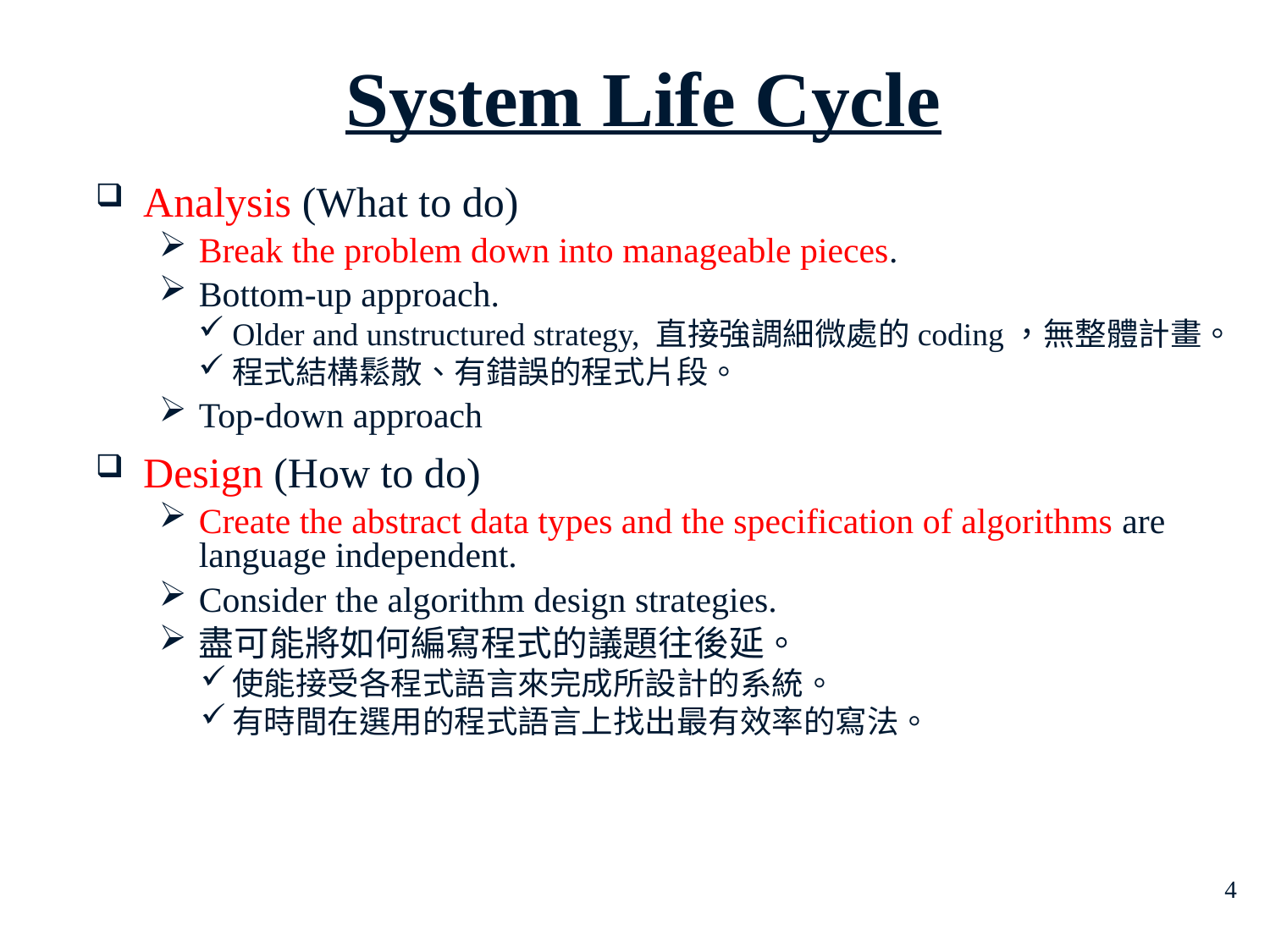

# System Life Cycle
Analysis (What to do)
Break the problem down into manageable pieces.
Bottom-up approach.
Older and unstructured strategy, 直接強調細微處的coding，無整體計畫。
程式結構鬆散、有錯誤的程式片段。
Top-down approach
Design (How to do)
Create the abstract data types and the specification of algorithms are language independent.
Consider the algorithm design strategies.
盡可能將如何編寫程式的議題往後延。
使能接受各程式語言來完成所設計的系統。
有時間在選用的程式語言上找出最有效率的寫法。
4